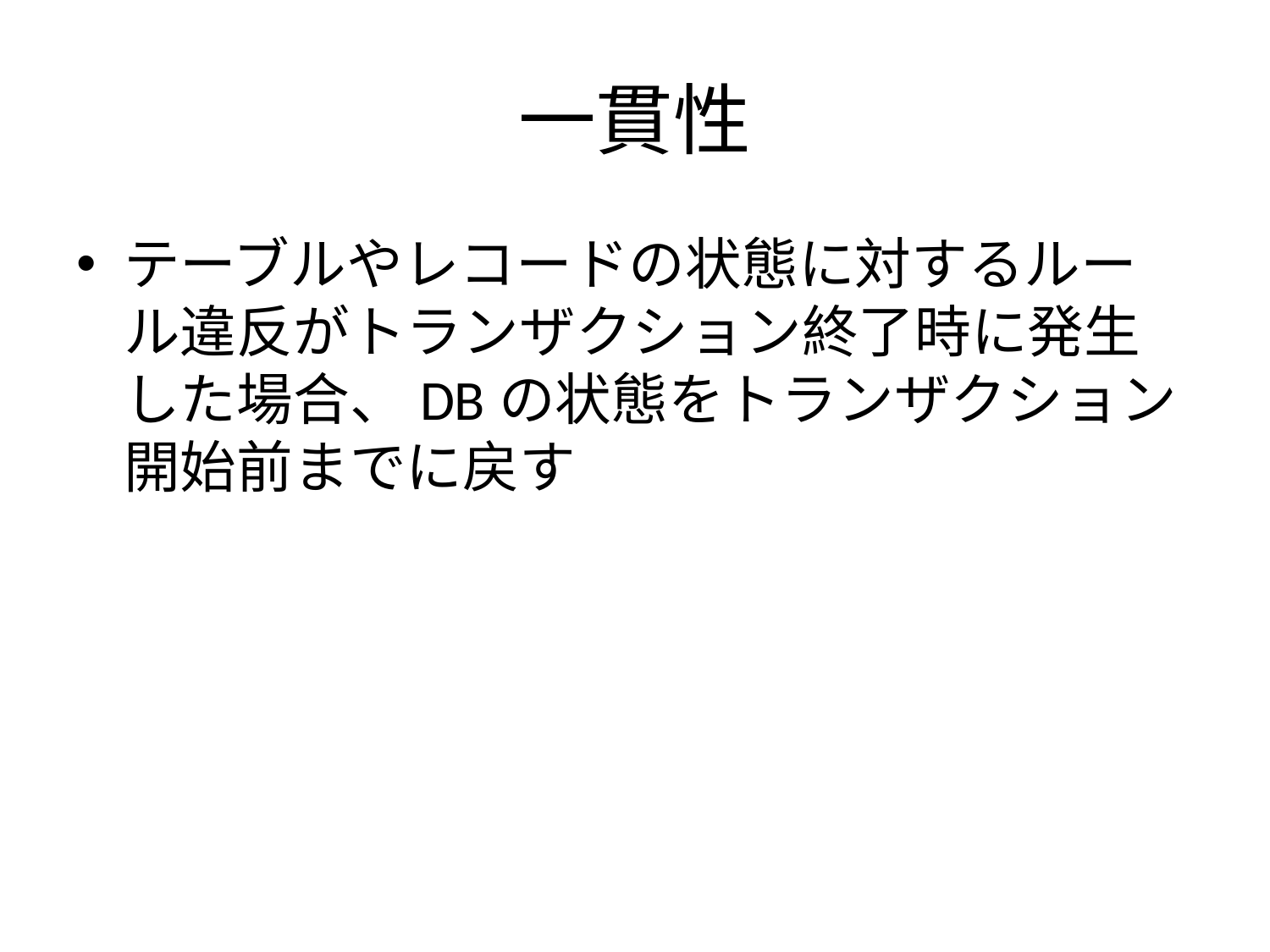

# 一貫性
テーブルやレコードの状態に対するルール違反がトランザクション終了時に発生した場合、DBの状態をトランザクション開始前までに戻す